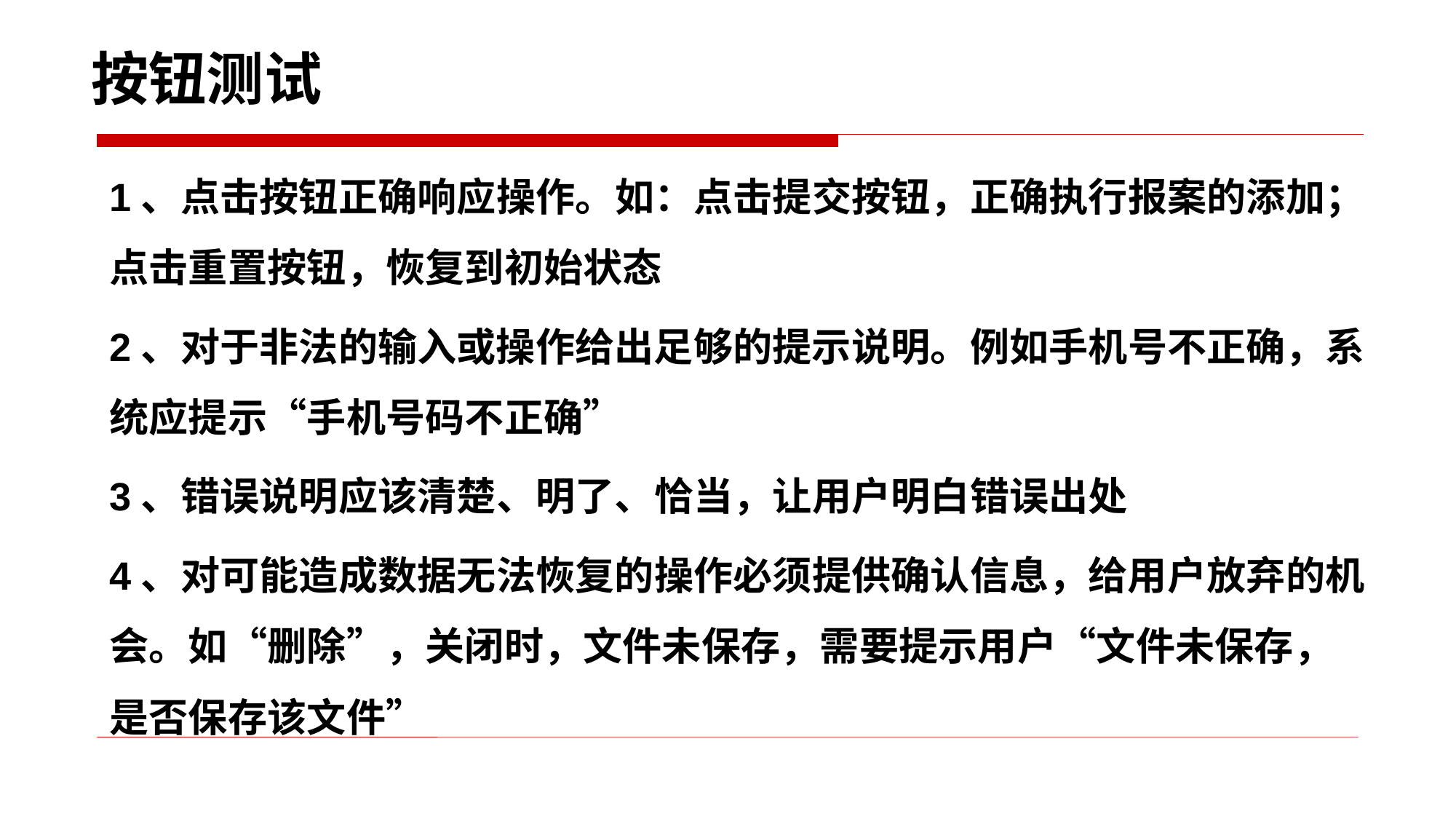

按钮测试
1、点击按钮正确响应操作。如：点击提交按钮，正确执行报案的添加；点击重置按钮，恢复到初始状态
2、对于非法的输入或操作给出足够的提示说明。例如手机号不正确，系统应提示“手机号码不正确”
3、错误说明应该清楚、明了、恰当，让用户明白错误出处
4、对可能造成数据无法恢复的操作必须提供确认信息，给用户放弃的机会。如“删除”，关闭时，文件未保存，需要提示用户“文件未保存，是否保存该文件”